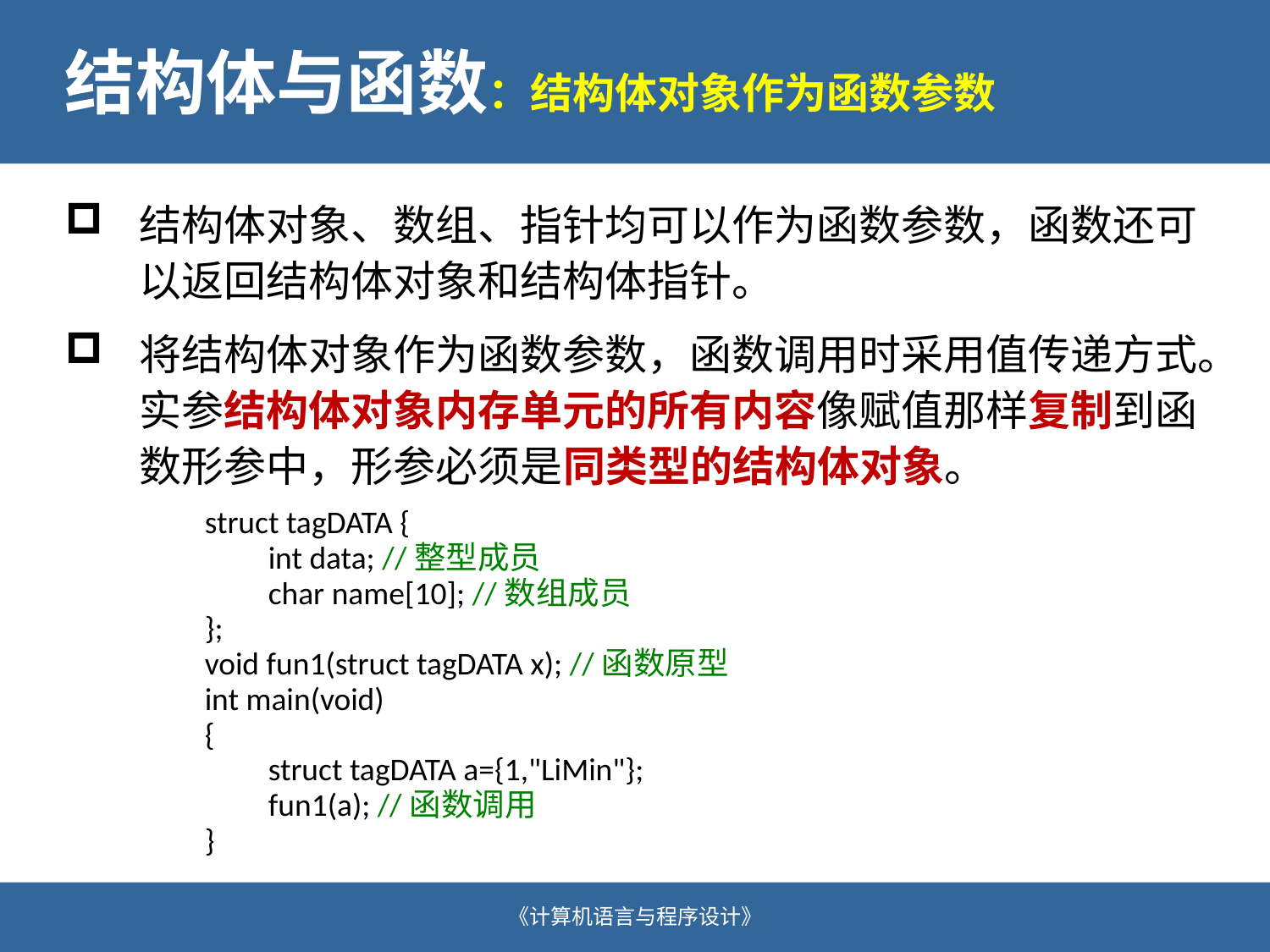

# 结构体与函数：结构体对象作为函数参数
结构体对象、数组、指针均可以作为函数参数，函数还可以返回结构体对象和结构体指针。
将结构体对象作为函数参数，函数调用时采用值传递方式。实参结构体对象内存单元的所有内容像赋值那样复制到函数形参中，形参必须是同类型的结构体对象。
struct tagDATA {
int data; //整型成员
char name[10]; //数组成员
};
void fun1(struct tagDATA x); //函数原型
int main(void)
{
struct tagDATA a={1,"LiMin"};
fun1(a); //函数调用
}

《计算机语言与程序设计》
31